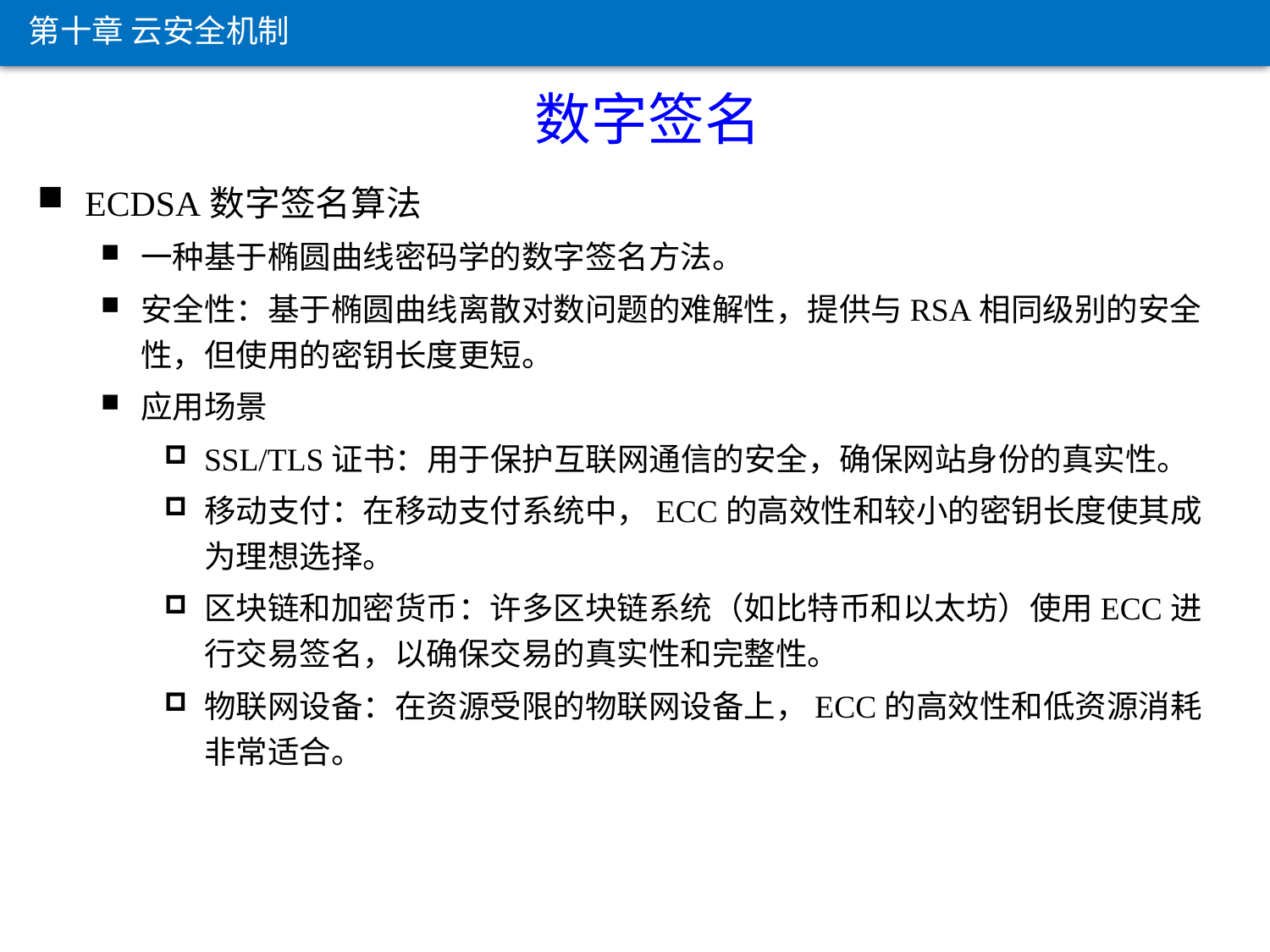

第十章 云安全机制
 数字签名
ECDSA数字签名算法
一种基于椭圆曲线密码学的数字签名方法。
安全性：基于椭圆曲线离散对数问题的难解性，提供与RSA相同级别的安全性，但使用的密钥长度更短。
应用场景
SSL/TLS证书：用于保护互联网通信的安全，确保网站身份的真实性。
移动支付：在移动支付系统中，ECC的高效性和较小的密钥长度使其成为理想选择。
区块链和加密货币：许多区块链系统（如比特币和以太坊）使用ECC进行交易签名，以确保交易的真实性和完整性。
物联网设备：在资源受限的物联网设备上，ECC的高效性和低资源消耗非常适合。
48